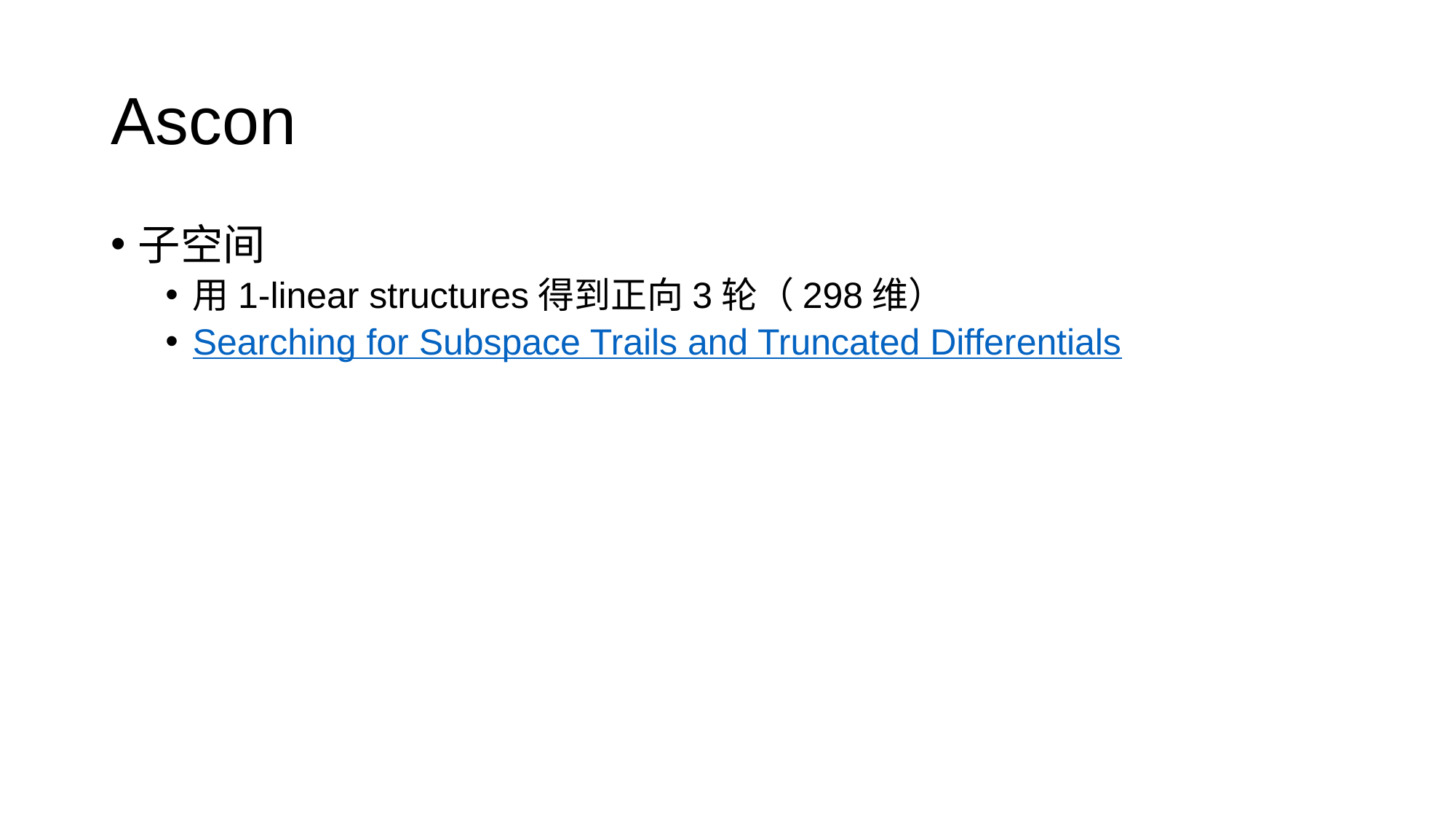

# Ascon
子空间
用1-linear structures得到正向3轮（298维）
Searching for Subspace Trails and Truncated Differentials